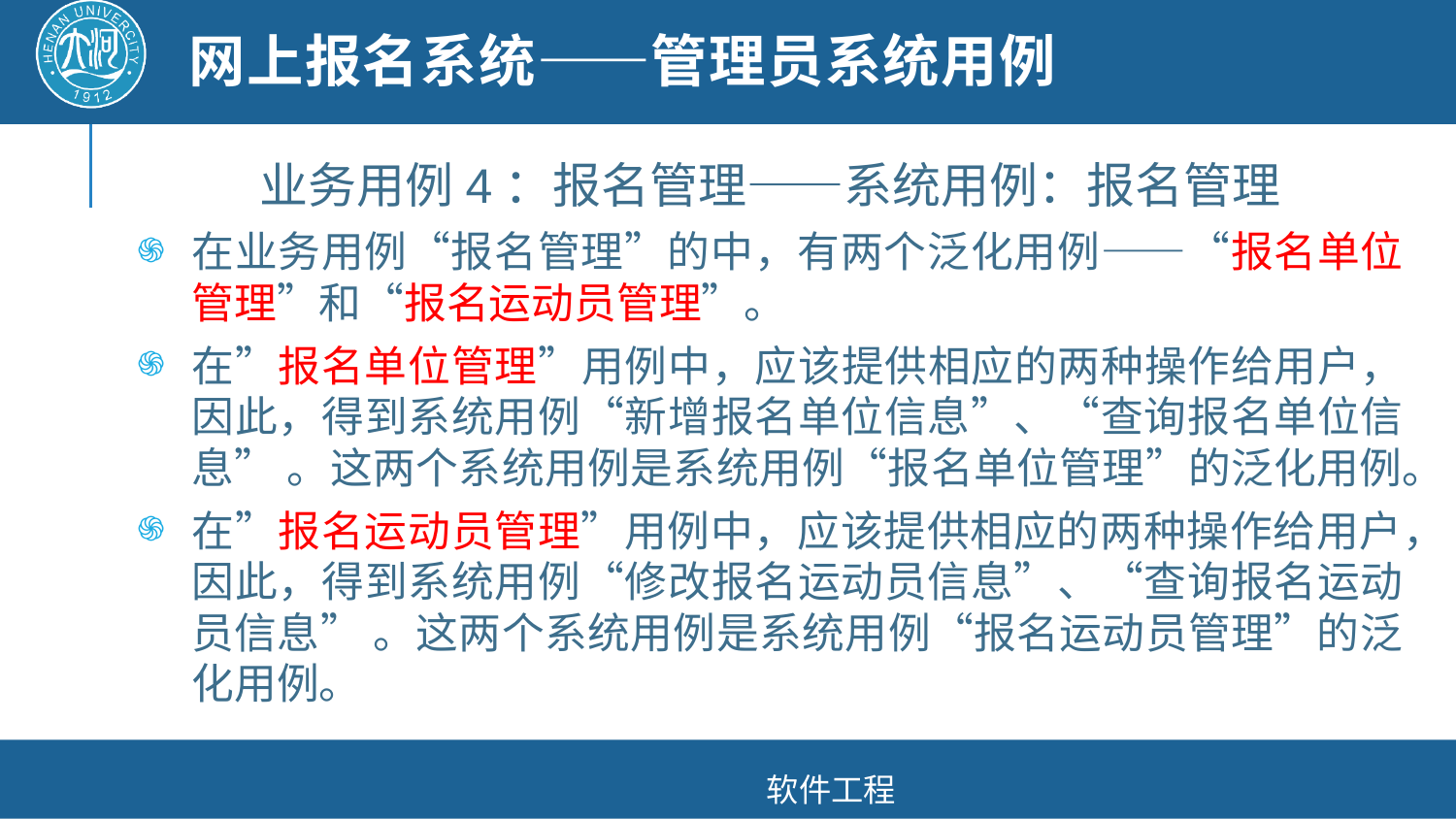

# 网上报名系统——管理员系统用例
业务用例4：报名管理——系统用例：报名管理
在业务用例“报名管理”的中，有两个泛化用例——“报名单位管理”和“报名运动员管理”。
在”报名单位管理”用例中，应该提供相应的两种操作给用户，因此，得到系统用例“新增报名单位信息”、“查询报名单位信息” 。这两个系统用例是系统用例“报名单位管理”的泛化用例。
在”报名运动员管理”用例中，应该提供相应的两种操作给用户，因此，得到系统用例“修改报名运动员信息”、“查询报名运动员信息” 。这两个系统用例是系统用例“报名运动员管理”的泛化用例。

软件工程
52